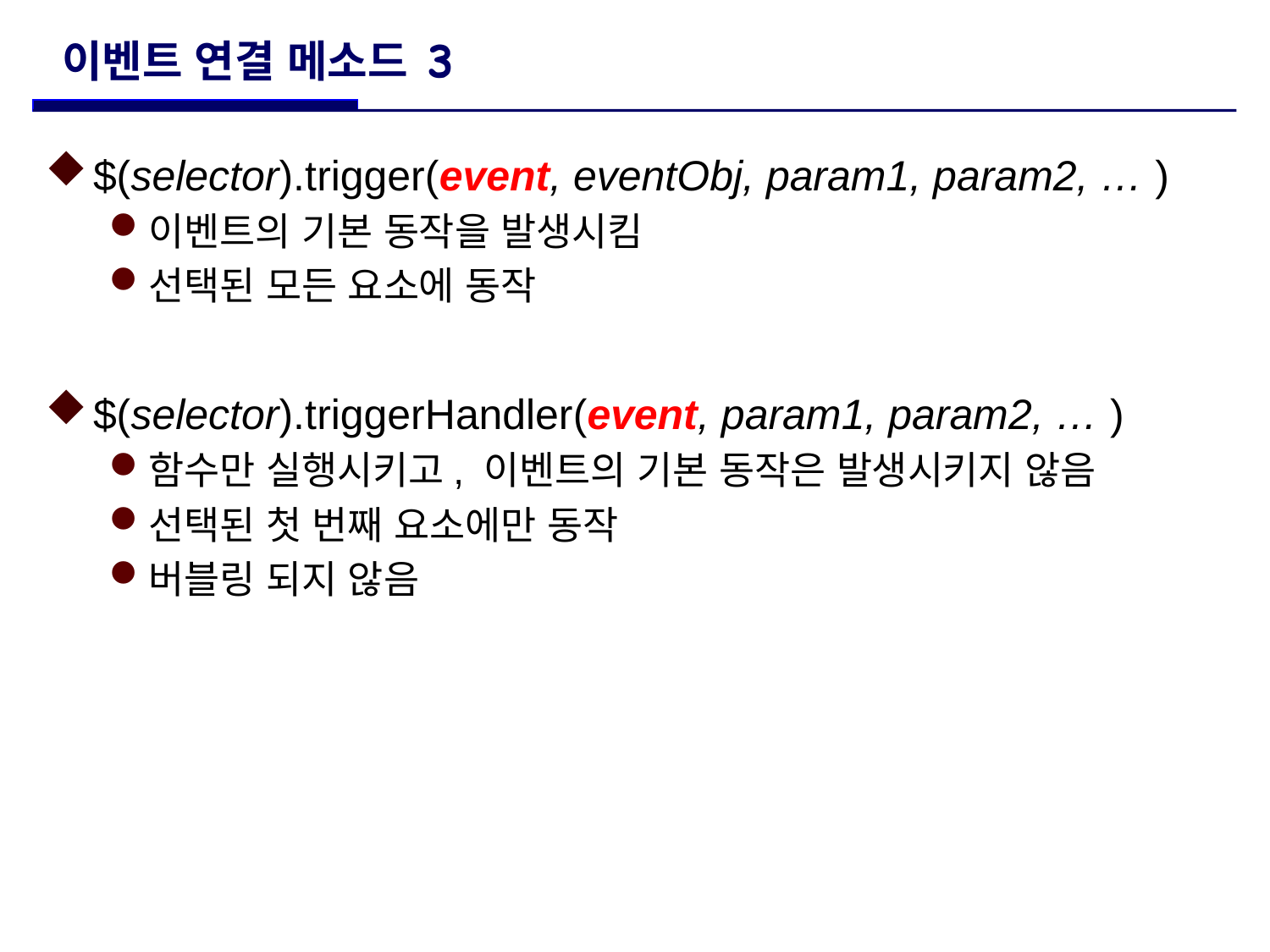

# 이벤트 연결 메소드 3
$(selector).trigger(event, eventObj, param1, param2, … )
이벤트의 기본 동작을 발생시킴
선택된 모든 요소에 동작

$(selector).triggerHandler(event, param1, param2, … )
함수만 실행시키고, 이벤트의 기본 동작은 발생시키지 않음
선택된 첫 번째 요소에만 동작
버블링 되지 않음